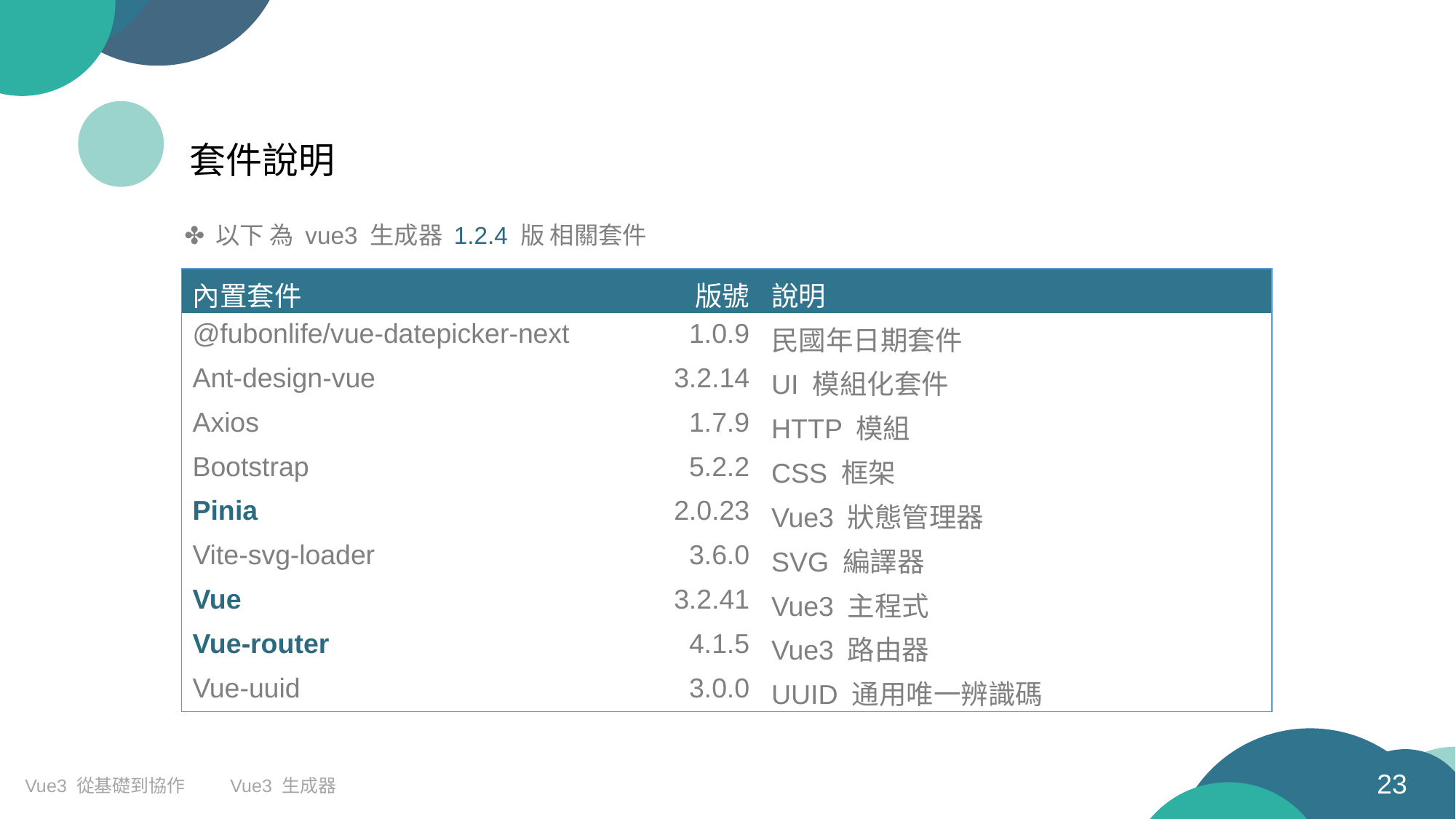

套件說明
✤ 以下 為 vue3 生成器 1.2.4 版 相關套件
| 內置套件 | 版號 | 說明 |
| --- | --- | --- |
| @fubonlife/vue-datepicker-next | 1.0.9 | 民國年日期套件 |
| Ant-design-vue | 3.2.14 | UI 模組化套件 |
| Axios | 1.7.9 | HTTP 模組 |
| Bootstrap | 5.2.2 | CSS 框架 |
| Pinia | 2.0.23 | Vue3 狀態管理器 |
| Vite-svg-loader | 3.6.0 | SVG 編譯器 |
| Vue | 3.2.41 | Vue3 主程式 |
| Vue-router | 4.1.5 | Vue3 路由器 |
| Vue-uuid | 3.0.0 | UUID 通用唯一辨識碼 |

23
Vue3 從基礎到協作
Vue3 生成器